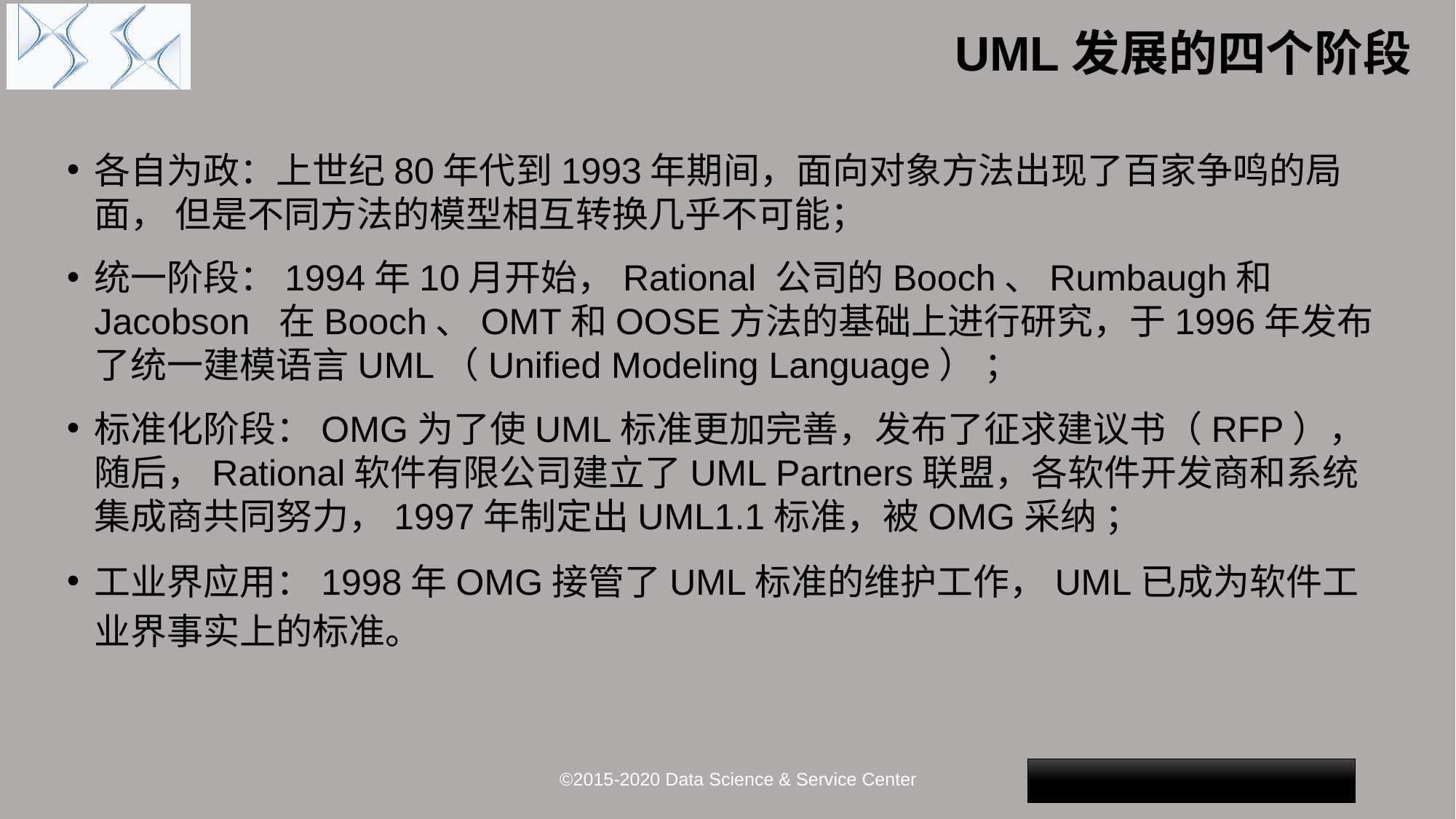

# UML发展的四个阶段
各自为政：上世纪80年代到1993年期间，面向对象方法出现了百家争鸣的局面， 但是不同方法的模型相互转换几乎不可能；
统一阶段：1994年10月开始，Rational 公司的Booch、Rumbaugh和Jacobson  在Booch、OMT和OOSE方法的基础上进行研究，于1996年发布了统一建模语言UML（Unified Modeling Language） ；
标准化阶段：OMG为了使UML标准更加完善，发布了征求建议书（RFP），随后，Rational软件有限公司建立了UML Partners联盟，各软件开发商和系统集成商共同努力，1997年制定出UML1.1标准，被OMG采纳 ；
工业界应用：1998年OMG接管了UML标准的维护工作，UML已成为软件工业界事实上的标准。

©2015-2020 Data Science & Service Center
7